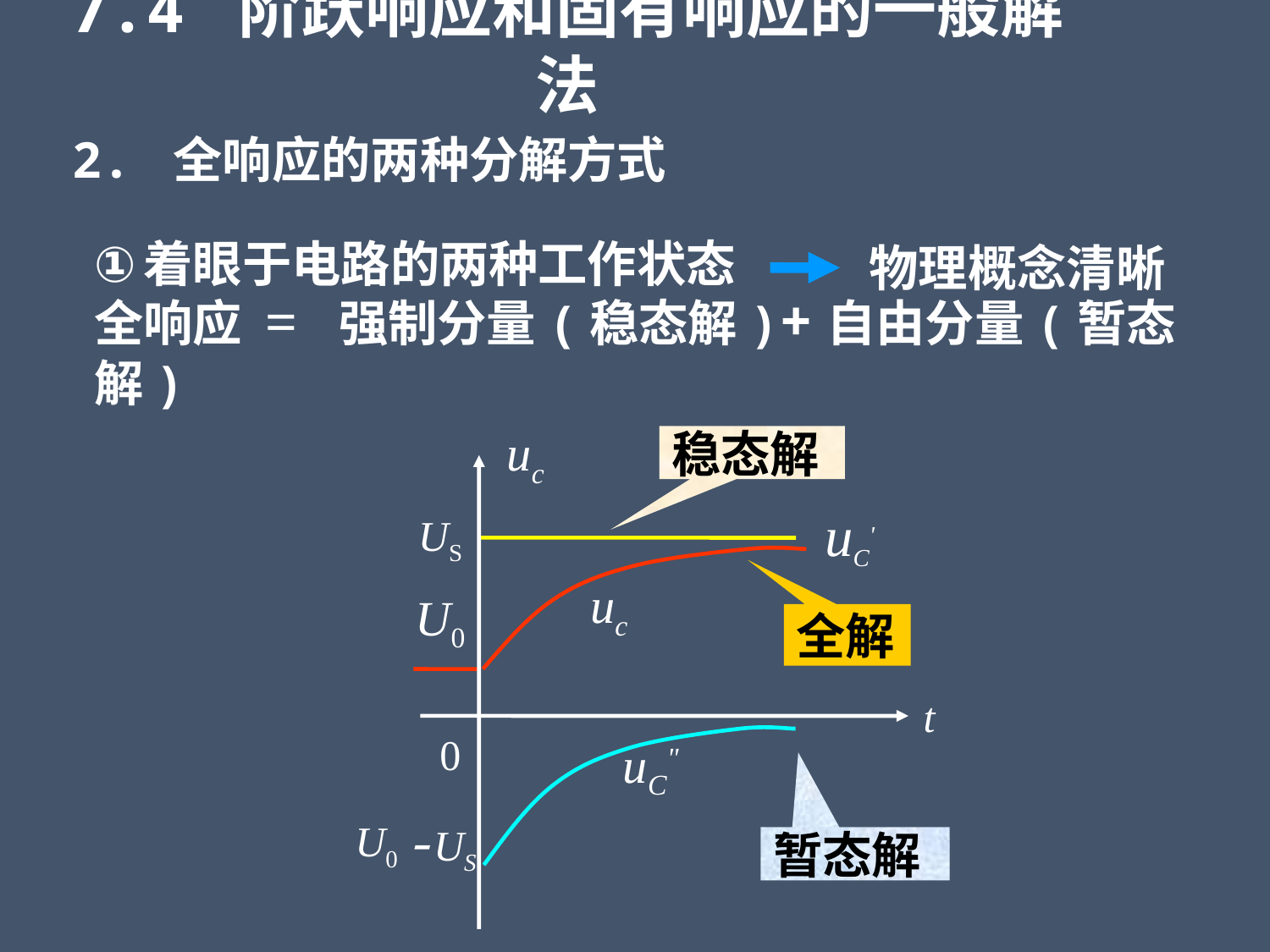

7.4 阶跃响应和固有响应的一般解法
2. 全响应的两种分解方式
着眼于电路的两种工作状态
物理概念清晰

全响应 = 强制分量(稳态解)+自由分量(暂态解)
uc

t

0
稳态解
uC'
US

uc
U0
全解

uC"
-US
U0
暂态解